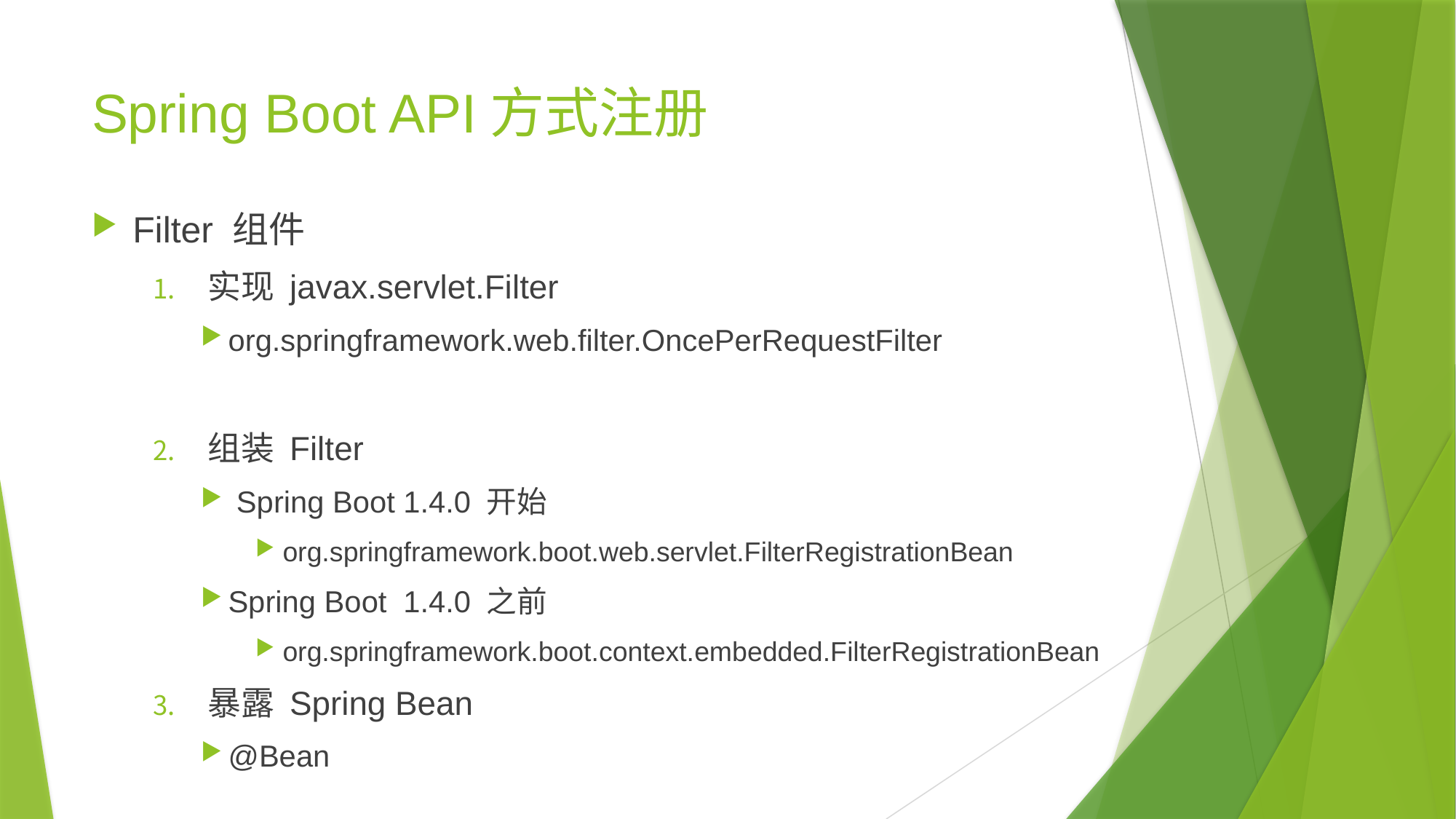

# Spring Boot API方式注册
Filter 组件
实现 javax.servlet.Filter
org.springframework.web.filter.OncePerRequestFilter

组装 Filter
 Spring Boot 1.4.0 开始
org.springframework.boot.web.servlet.FilterRegistrationBean
Spring Boot  1.4.0 之前
org.springframework.boot.context.embedded.FilterRegistrationBean
暴露 Spring Bean
@Bean